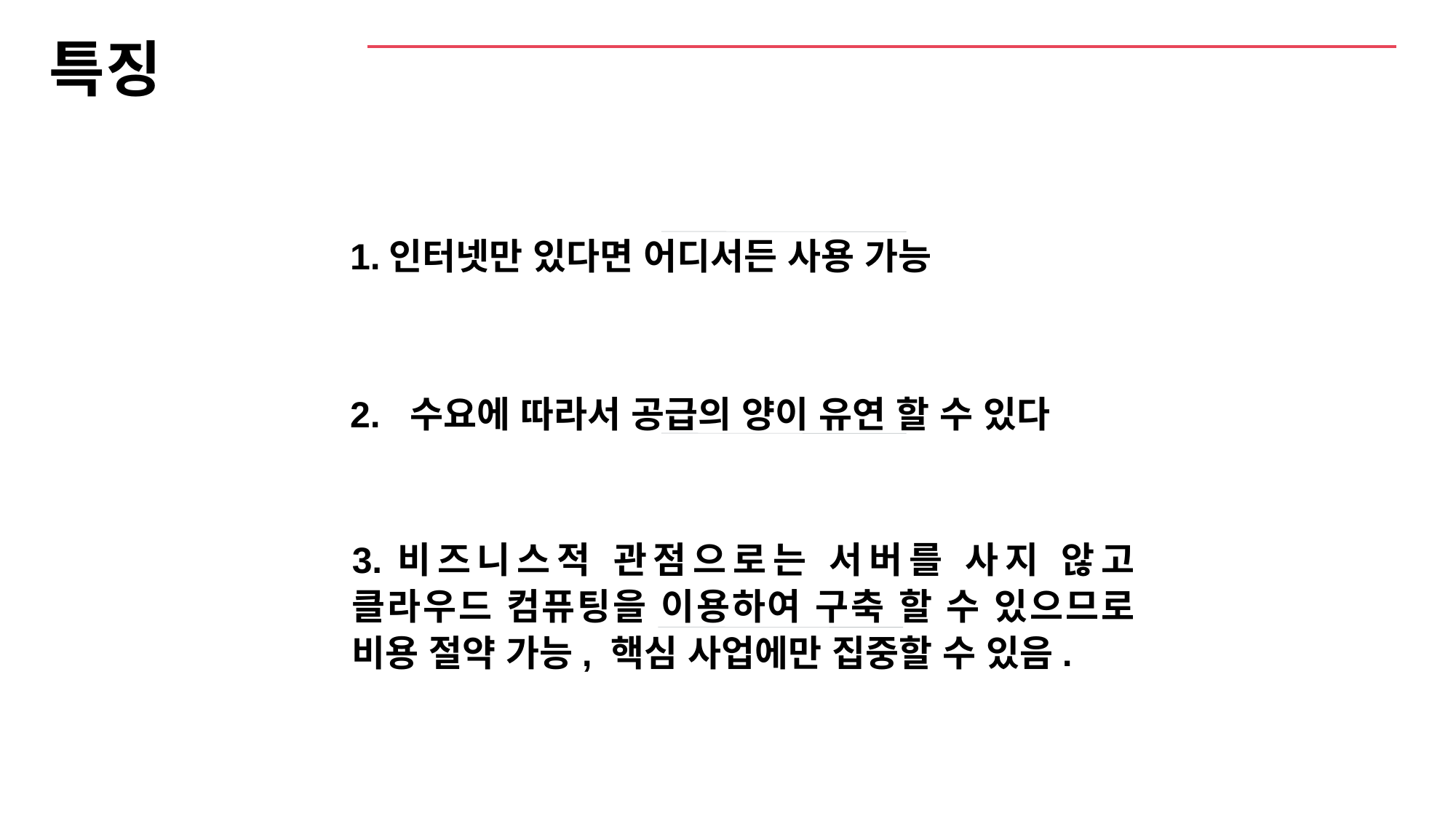

#
특징

1.인터넷만 있다면 어디서든 사용 가능
2. 수요에 따라서 공급의 양이 유연 할 수 있다
3.비즈니스적 관점으로는 서버를 사지 않고 클라우드 컴퓨팅을 이용하여 구축 할 수 있으므로 비용 절약 가능, 핵심 사업에만 집중할 수 있음.